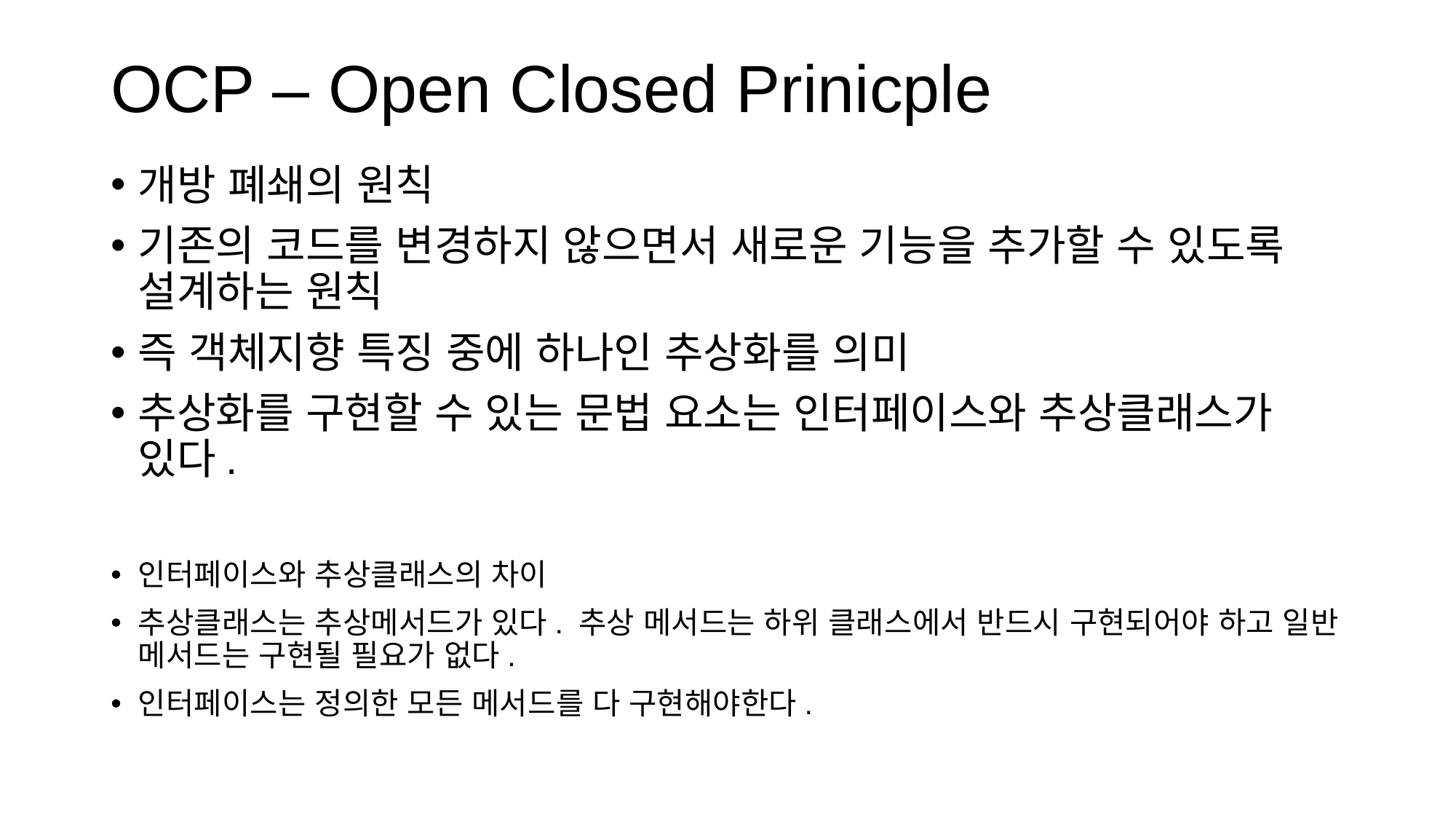

# OCP – Open Closed Prinicple
개방 폐쇄의 원칙
기존의 코드를 변경하지 않으면서 새로운 기능을 추가할 수 있도록 설계하는 원칙
즉 객체지향 특징 중에 하나인 추상화를 의미
추상화를 구현할 수 있는 문법 요소는 인터페이스와 추상클래스가 있다.

인터페이스와 추상클래스의 차이
추상클래스는 추상메서드가 있다. 추상 메서드는 하위 클래스에서 반드시 구현되어야 하고 일반 메서드는 구현될 필요가 없다.
인터페이스는 정의한 모든 메서드를 다 구현해야한다.